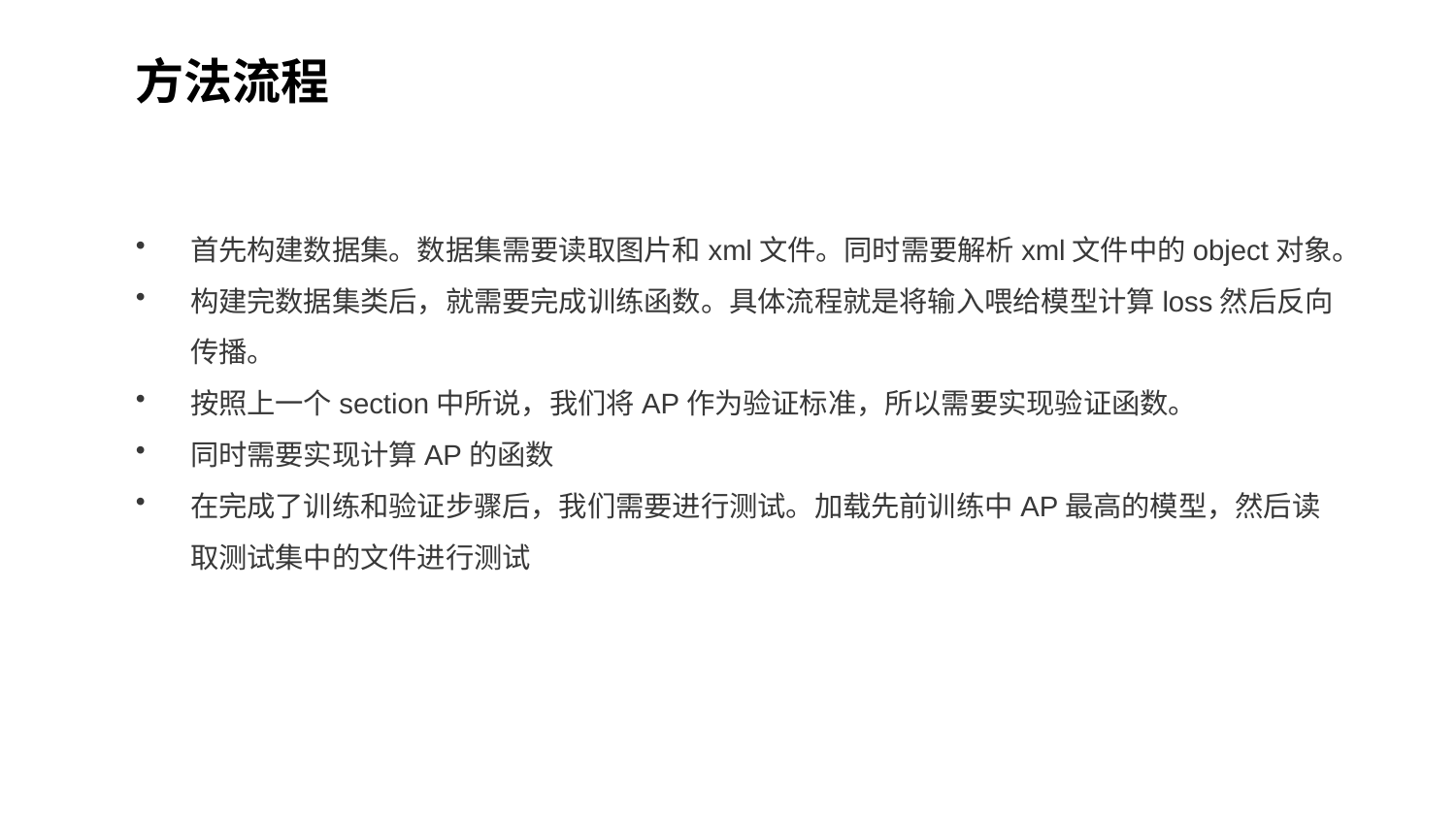

方法流程
首先构建数据集。数据集需要读取图片和xml文件。同时需要解析xml文件中的object对象。
构建完数据集类后，就需要完成训练函数。具体流程就是将输入喂给模型计算loss然后反向传播。
按照上一个section中所说，我们将AP作为验证标准，所以需要实现验证函数。
同时需要实现计算AP的函数
在完成了训练和验证步骤后，我们需要进行测试。加载先前训练中AP最高的模型，然后读取测试集中的文件进行测试